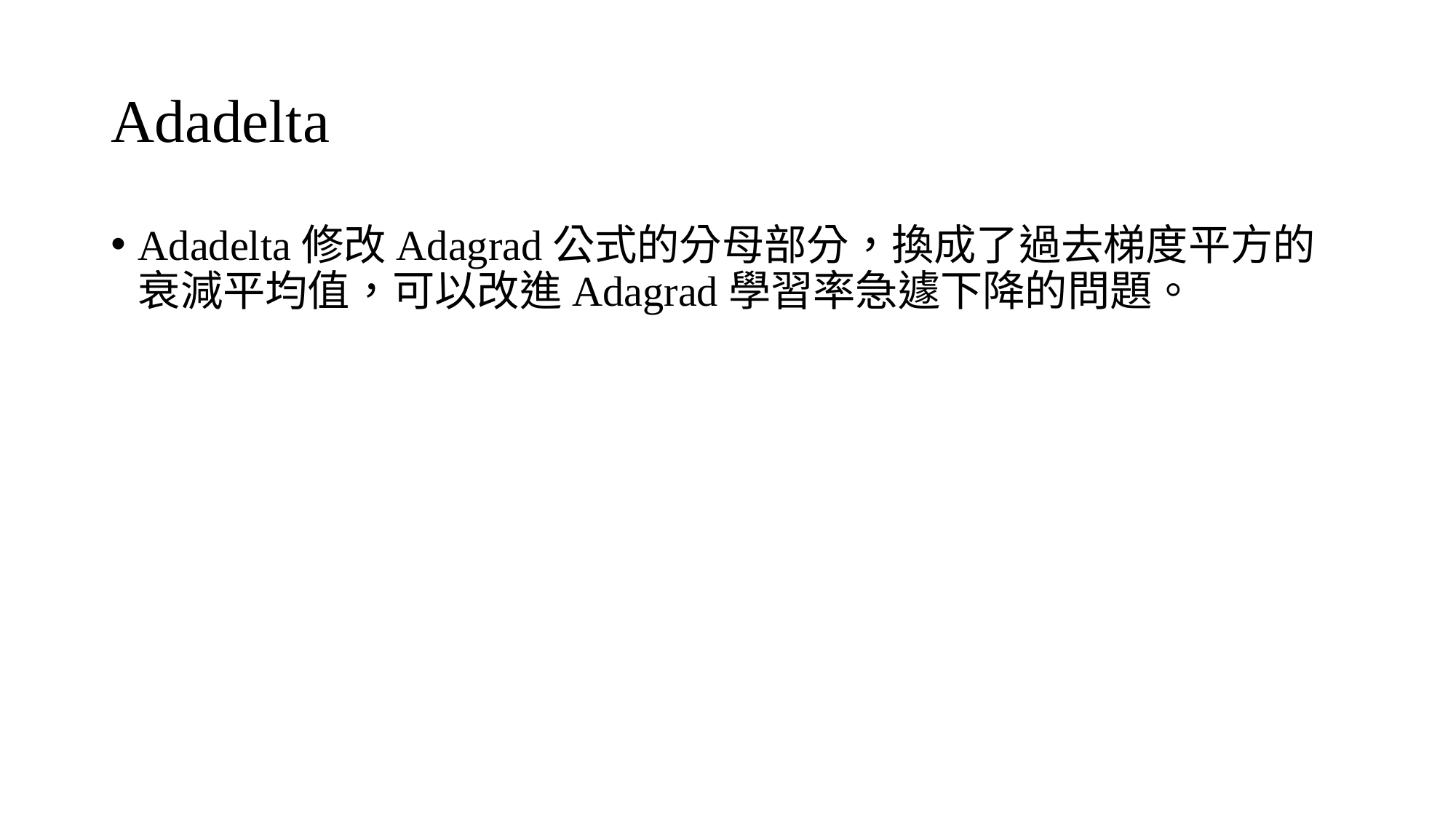

# Adadelta
Adadelta修改Adagrad公式的分母部分，換成了過去梯度平方的衰減平均值，可以改進Adagrad學習率急遽下降的問題。